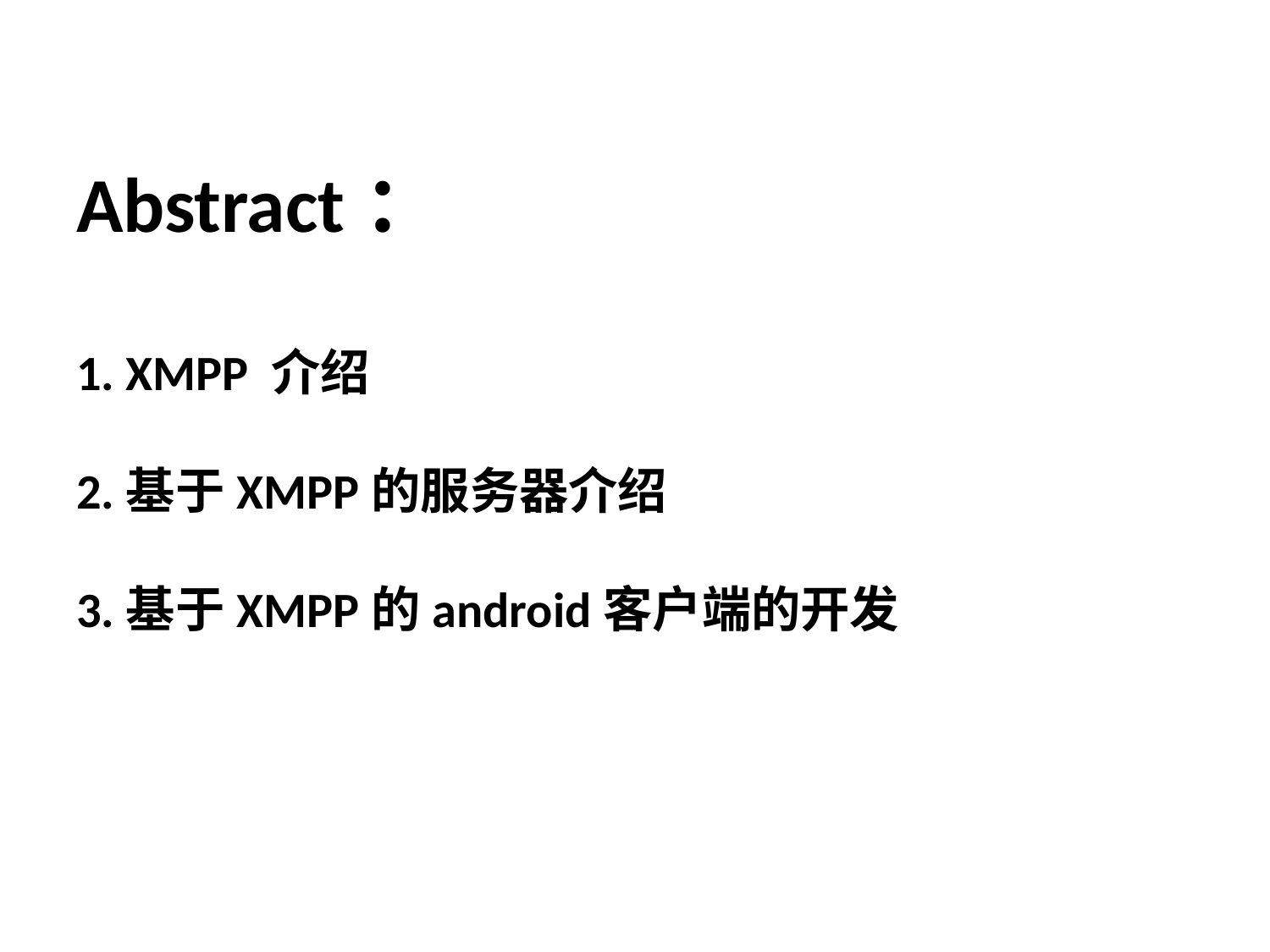

# Abstract： 1. XMPP 介绍 2.基于XMPP的服务器介绍 3.基于XMPP的android客户端的开发